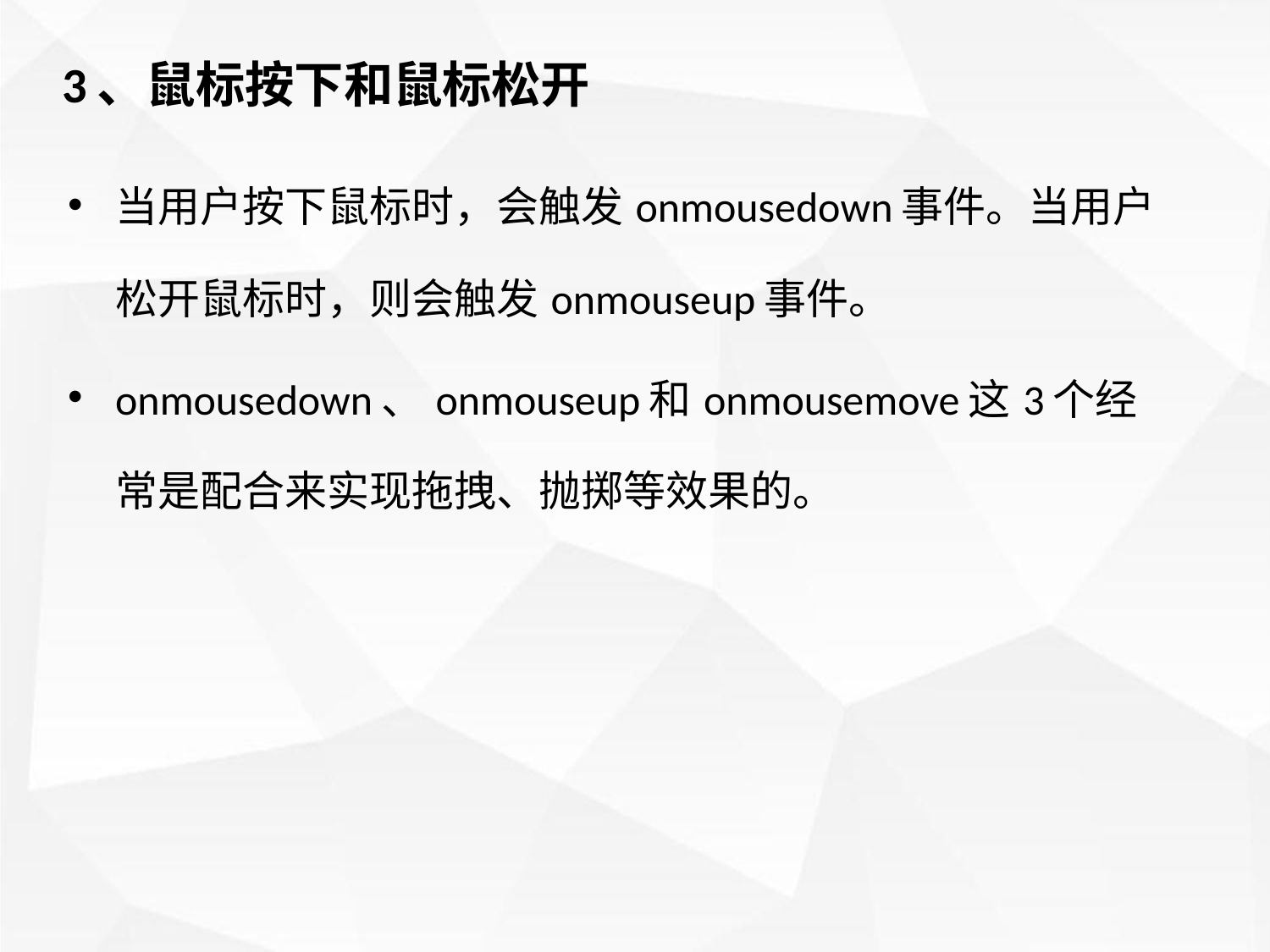

3、鼠标按下和鼠标松开
当用户按下鼠标时，会触发onmousedown事件。当用户松开鼠标时，则会触发onmouseup事件。
onmousedown、onmouseup和onmousemove这3个经常是配合来实现拖拽、抛掷等效果的。